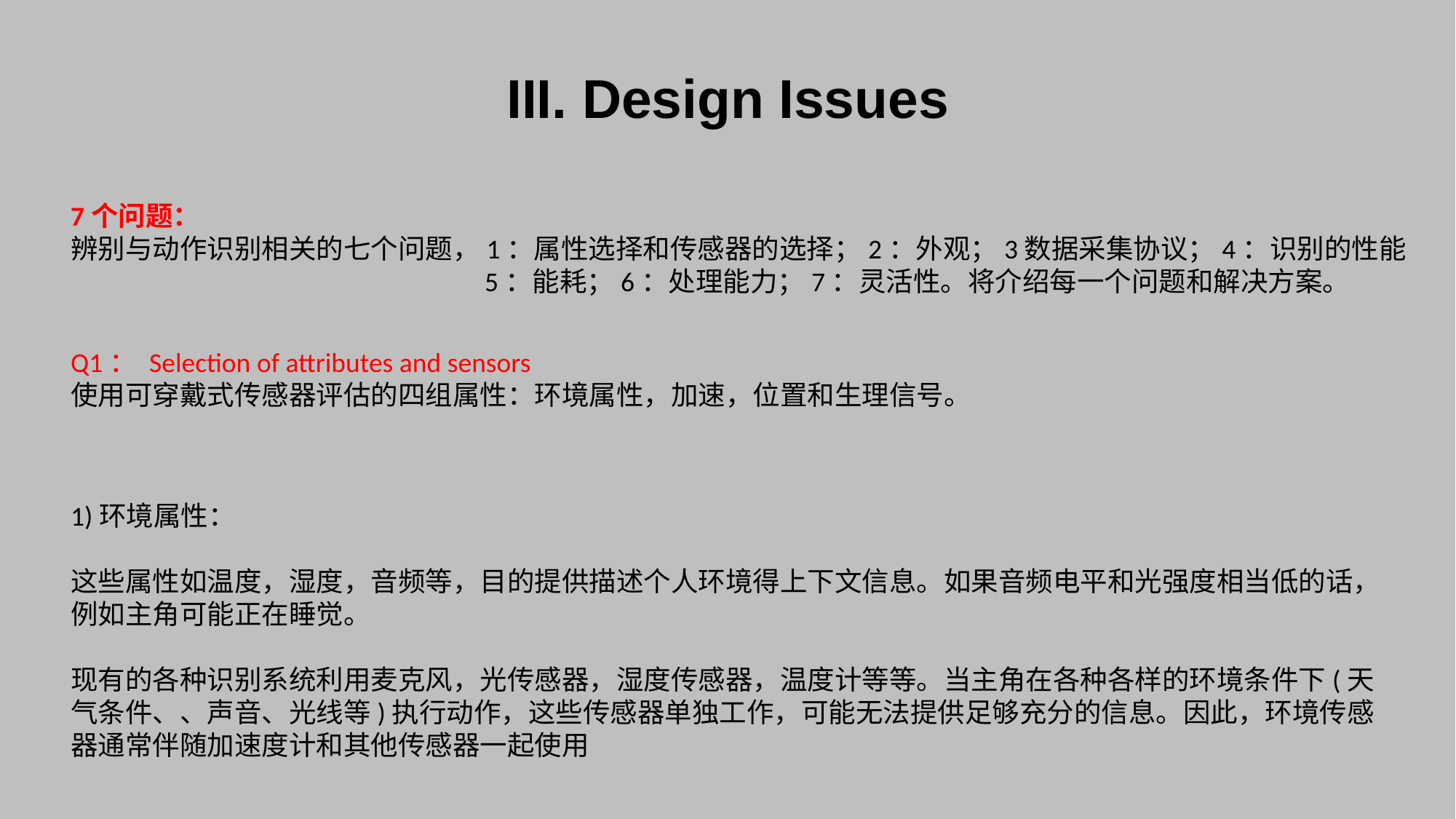

III. Design Issues
7个问题：
辨别与动作识别相关的七个问题，1：属性选择和传感器的选择；2：外观；3数据采集协议；4：识别的性能
			              5：能耗；6：处理能力；7：灵活性。将介绍每一个问题和解决方案。
Q1： Selection of attributes and sensors
使用可穿戴式传感器评估的四组属性：环境属性，加速，位置和生理信号。
1)环境属性：

这些属性如温度，湿度，音频等，目的提供描述个人环境得上下文信息。如果音频电平和光强度相当低的话，例如主角可能正在睡觉。

现有的各种识别系统利用麦克风，光传感器，湿度传感器，温度计等等。当主角在各种各样的环境条件下(天气条件、、声音、光线等)执行动作，这些传感器单独工作，可能无法提供足够充分的信息。因此，环境传感器通常伴随加速度计和其他传感器一起使用